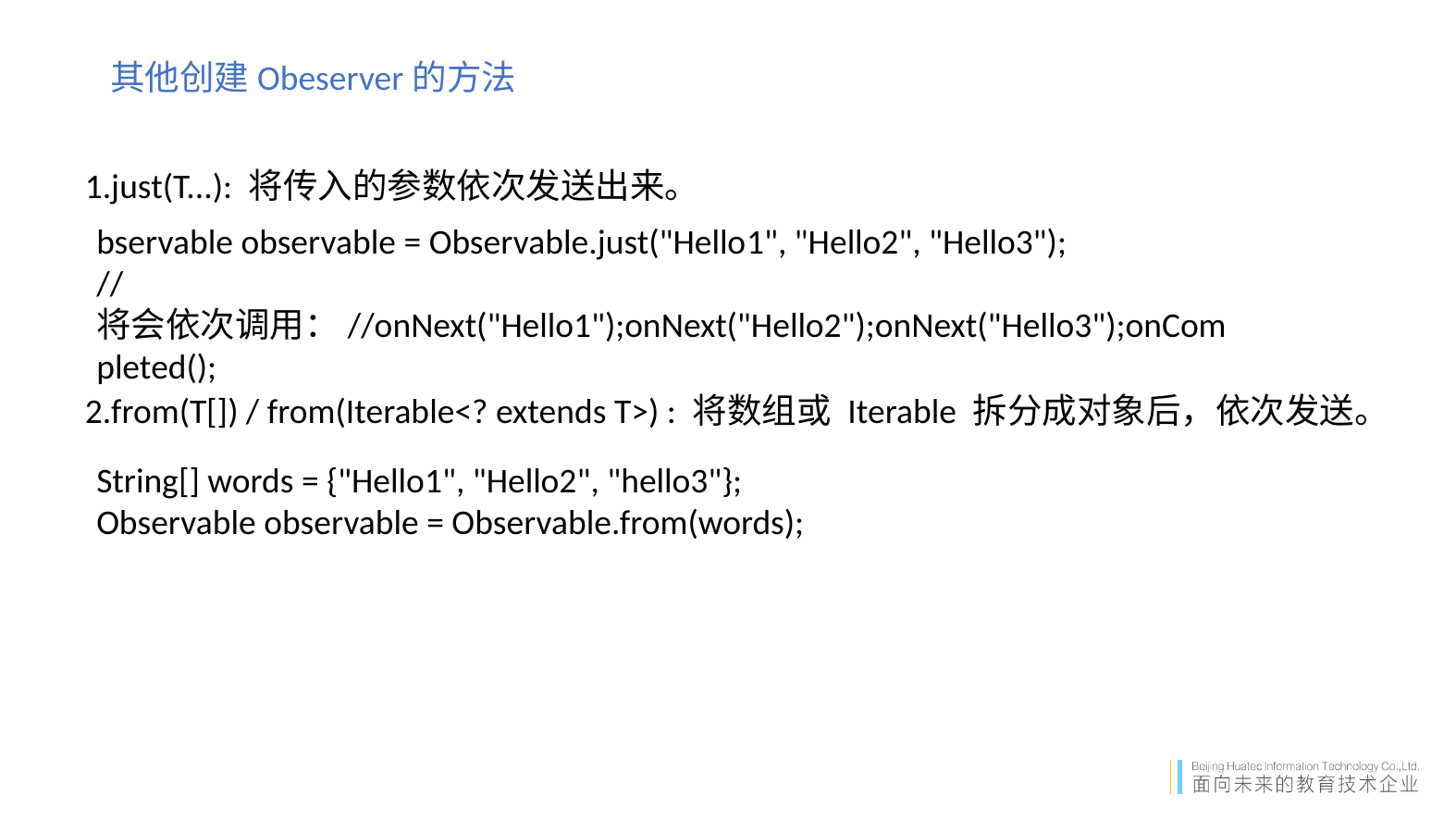

其他创建Obeserver的方法
1.just(T...): 将传入的参数依次发送出来。
bservable observable = Observable.just("Hello1", "Hello2", "Hello3");
// 将会依次调用：//onNext("Hello1");onNext("Hello2");onNext("Hello3");onCompleted();
2.from(T[]) / from(Iterable<? extends T>) : 将数组或 Iterable 拆分成对象后，依次发送。
String[] words = {"Hello1", "Hello2", "hello3"};
Observable observable = Observable.from(words);